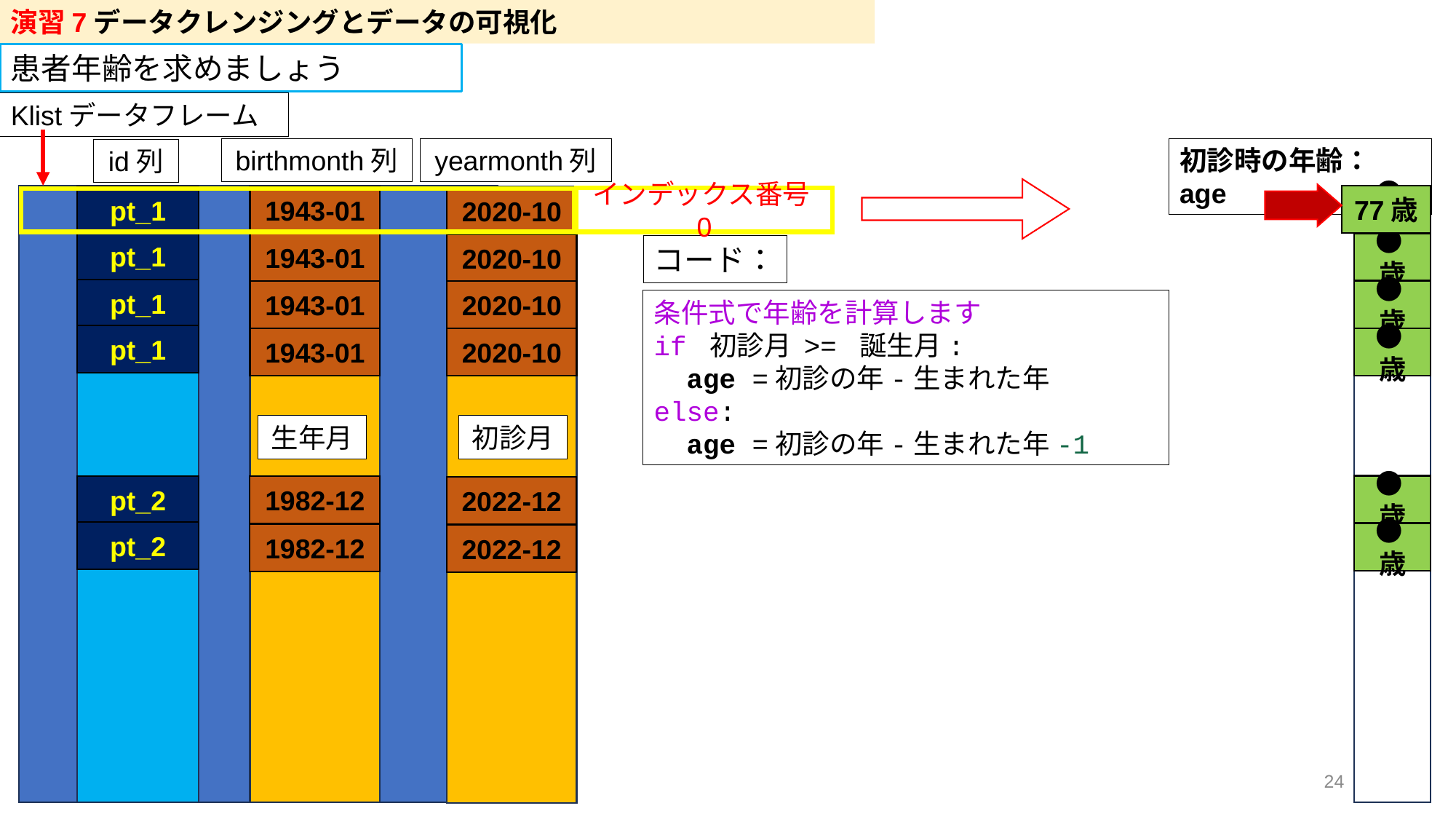

演習7データクレンジングとデータの可視化
患者年齢を求めましょう
Klistデータフレーム
birthmonth列
yearmonth列
初診時の年齢：age
id列

77歳

●歳

pt_1
1943-01

2020-10
インデックス番号0

pt_1
●歳
1943-01
2020-10
コード：
pt_1
1943-01
●歳
2020-10
条件式で年齢を計算します
if 初診月 >= 誕生月:
  age =初診の年-生まれた年
else:
  age =初診の年-生まれた年-1
pt_1
1943-01
2020-10
●歳
生年月
初診月
●歳
pt_2
1982-12
2022-12
pt_2
●歳
1982-12
2022-12
24